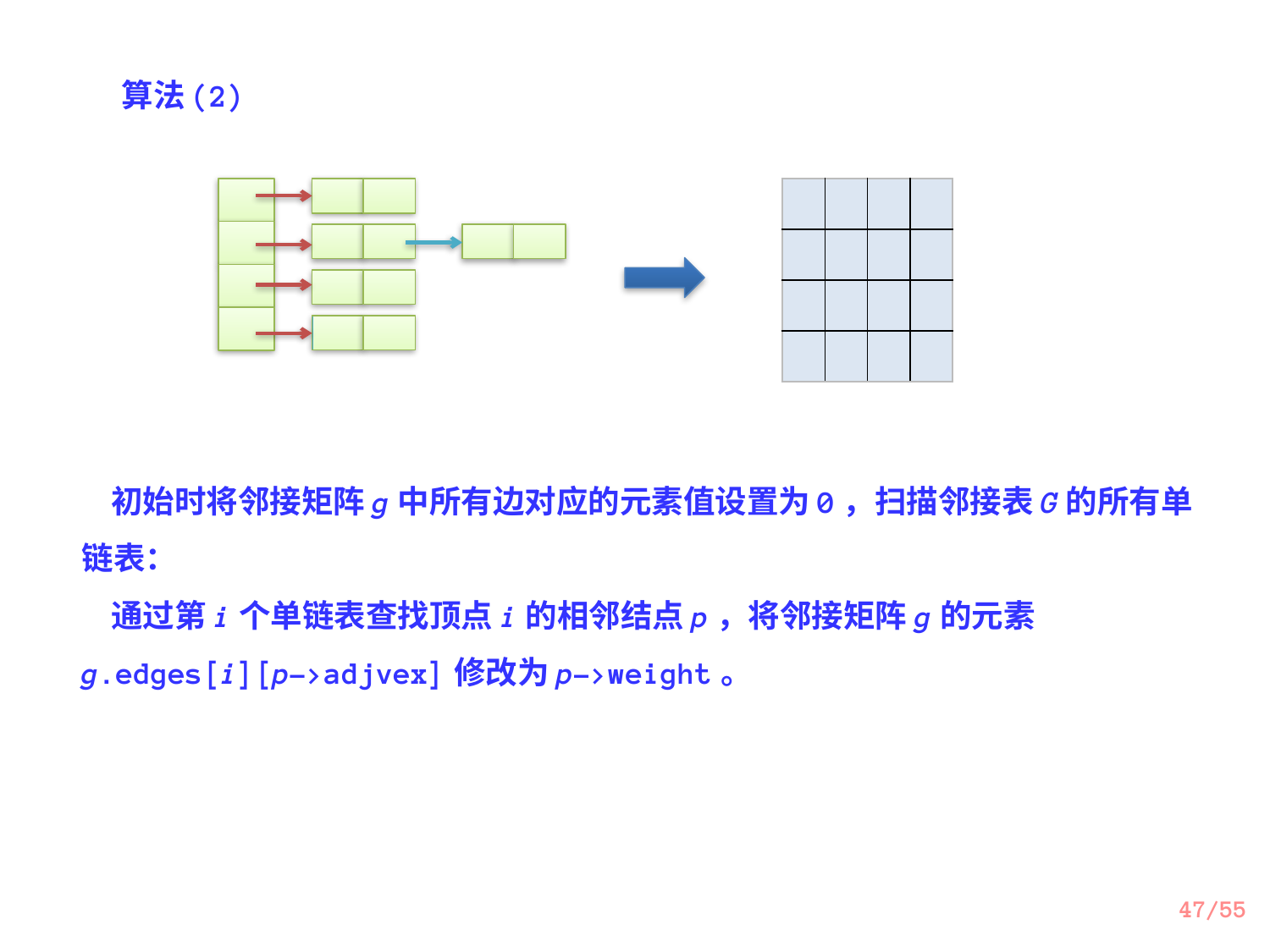

算法(2)

|  |  |  |  |
| --- | --- | --- | --- |
|  |  |  |  |
|  |  |  |  |
|  |  |  |  |

   初始时将邻接矩阵g中所有边对应的元素值设置为0，扫描邻接表G的所有单链表：
   通过第i个单链表查找顶点i的相邻结点p，将邻接矩阵g的元素g.edges[i][p->adjvex]修改为p->weight。
47/55